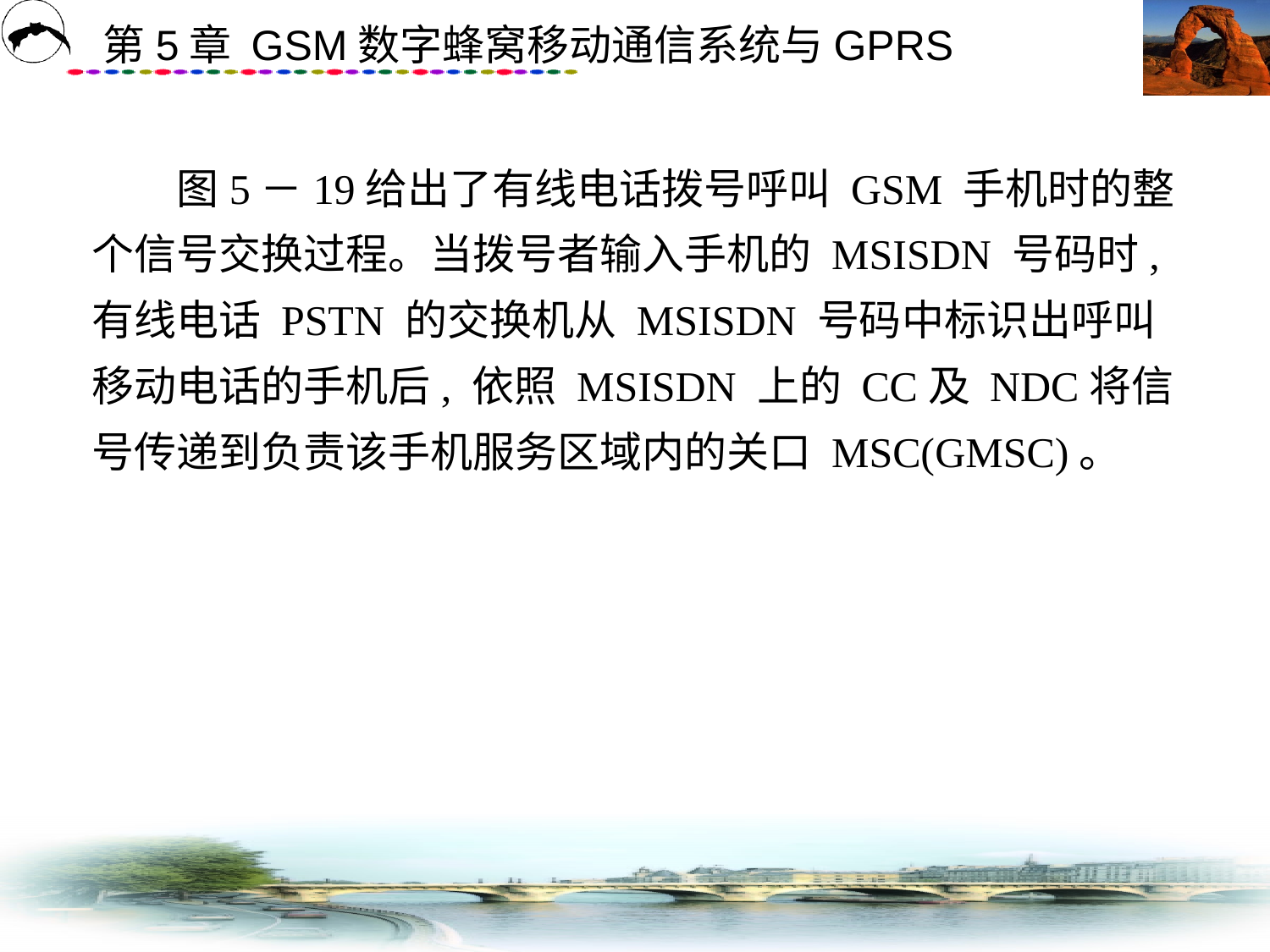

# 图5－19给出了有线电话拨号呼叫 GSM 手机时的整个信号交换过程。当拨号者输入手机的 MSISDN 号码时,有线电话 PSTN 的交换机从 MSISDN 号码中标识出呼叫移动电话的手机后, 依照 MSISDN 上的 CC及 NDC将信号传递到负责该手机服务区域内的关口 MSC(GMSC)。